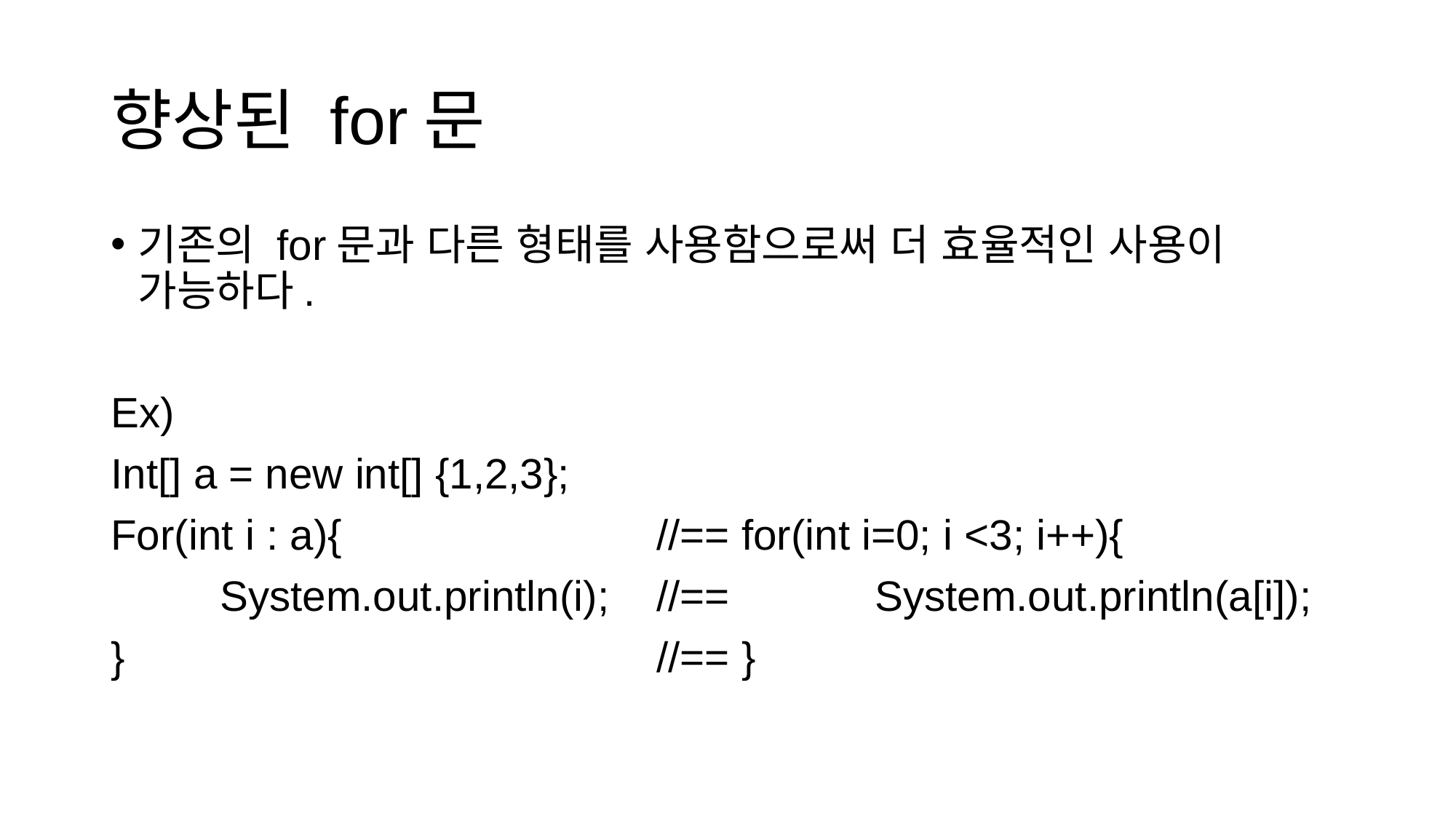

# 향상된 for문
기존의 for문과 다른 형태를 사용함으로써 더 효율적인 사용이 가능하다.

Ex)
Int[] a = new int[] {1,2,3};
For(int i : a){  			//== for(int i=0; i <3; i++){
	System.out.println(i);	//==		System.out.println(a[i]);
}					//== }